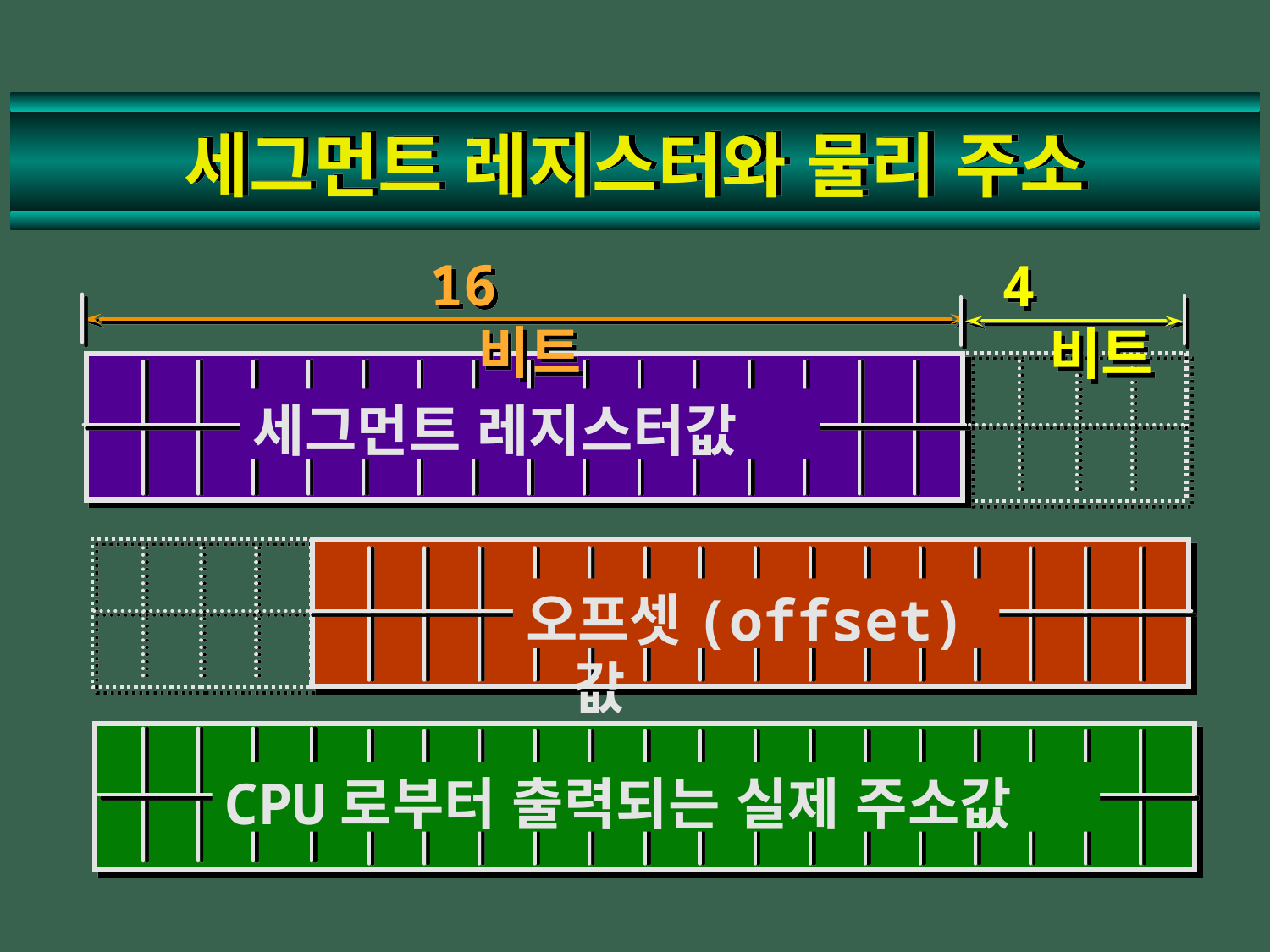

# 세그먼트 레지스터와 물리 주소
16 비트
4 비트

세그먼트 레지스터값

오프셋(offset)값

CPU로부터 출력되는 실제 주소값